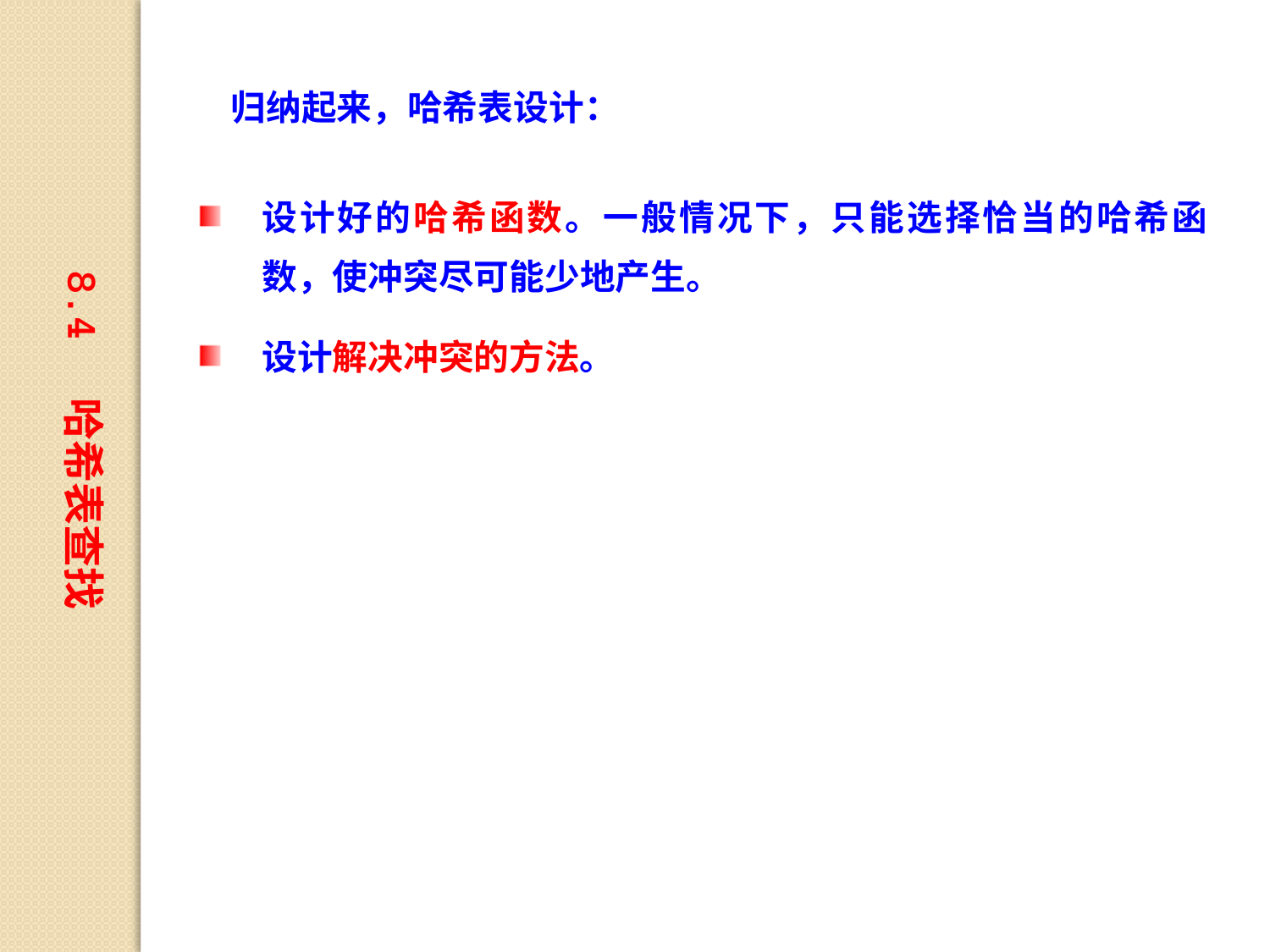

归纳起来，哈希表设计：
设计好的哈希函数。一般情况下，只能选择恰当的哈希函数，使冲突尽可能少地产生。
设计解决冲突的方法。
8.4  哈希表查找